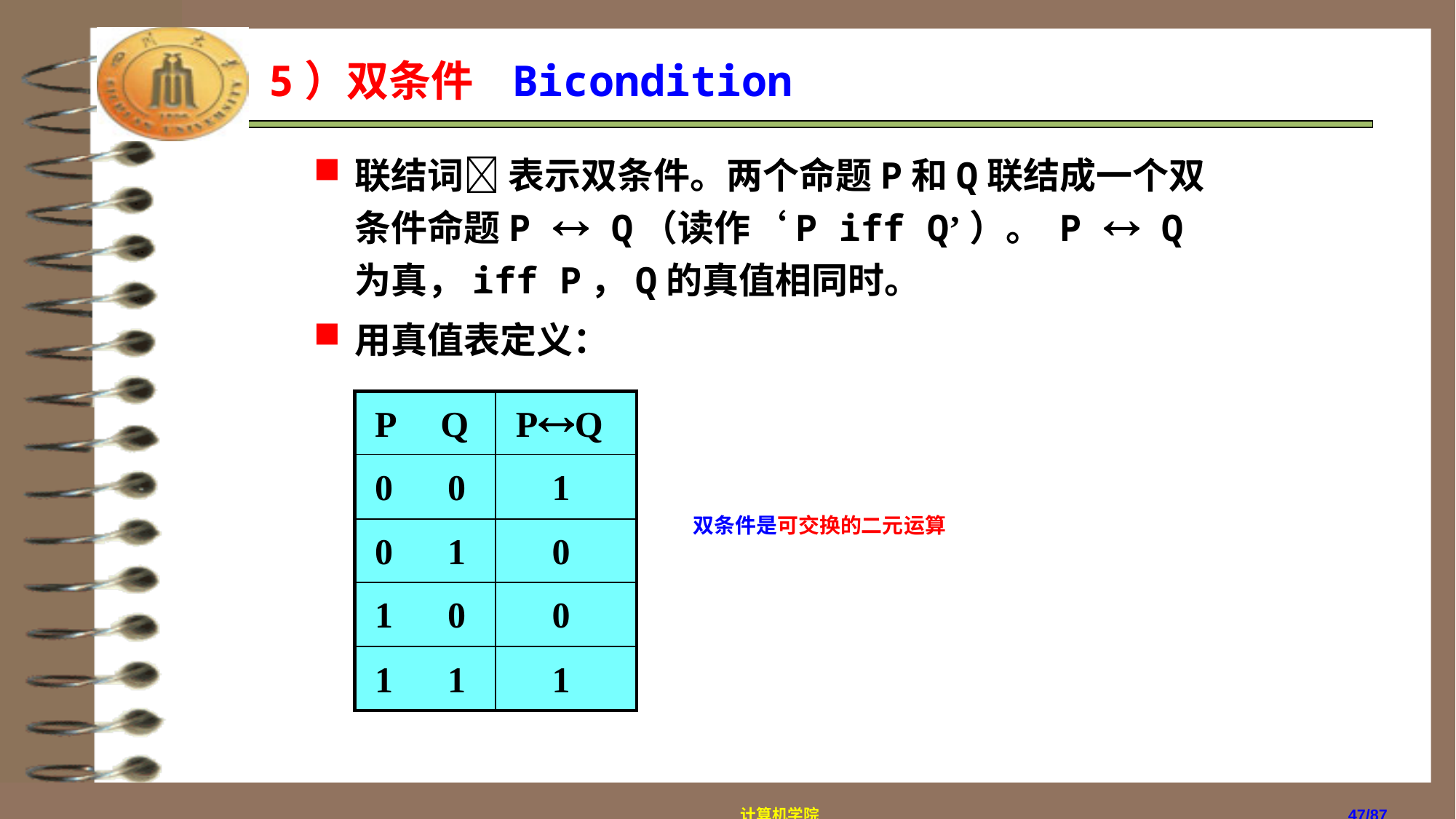

# 5）双条件   Bicondition
联结词↔ 表示双条件。两个命题P和Q联结成一个双条件命题P ↔ Q（读作‘P iff Q’）。 P ↔ Q为真，iff P，Q的真值相同时。
用真值表定义：
| P Q | P↔Q |
| --- | --- |
| 0 0 | 1 |
| 0 1 | 0 |
| 1 0 | 0 |
| 1 1 | 1 |
双条件是可交换的二元运算

计算机学院
47/87